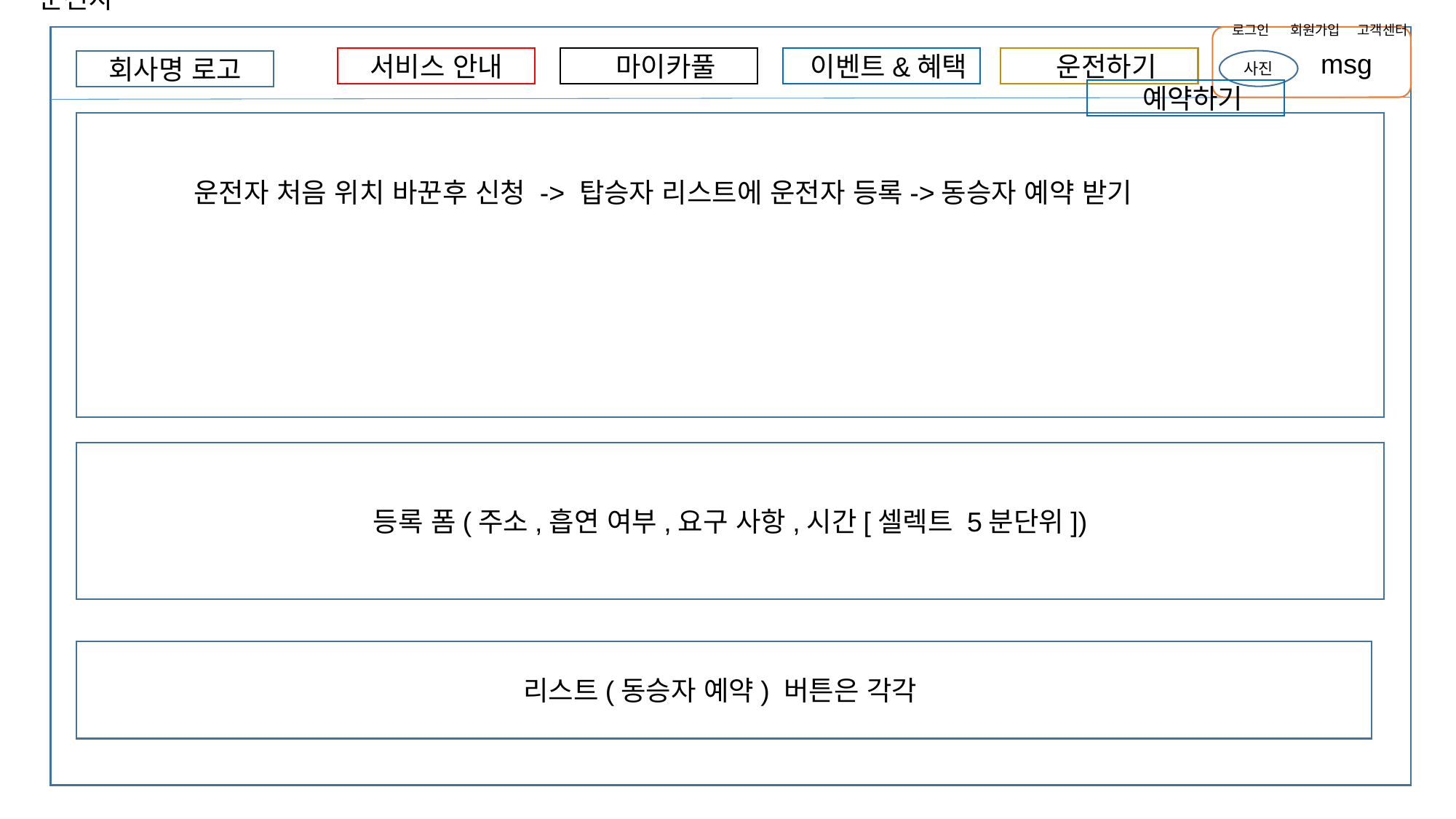

운전자
로그인
회원가입
고객센터

msg
서비스 안내
 마이카풀
 이벤트&혜택
 운전하기
회사명 로고
사진
 예약하기

운전자 처음 위치 바꾼후 신청 -> 탑승자 리스트에 운전자 등록->동승자 예약 받기
등록 폼(주소,흡연 여부,요구 사항,시간[셀렉트 5분단위])
리스트(동승자 예약) 버튼은 각각